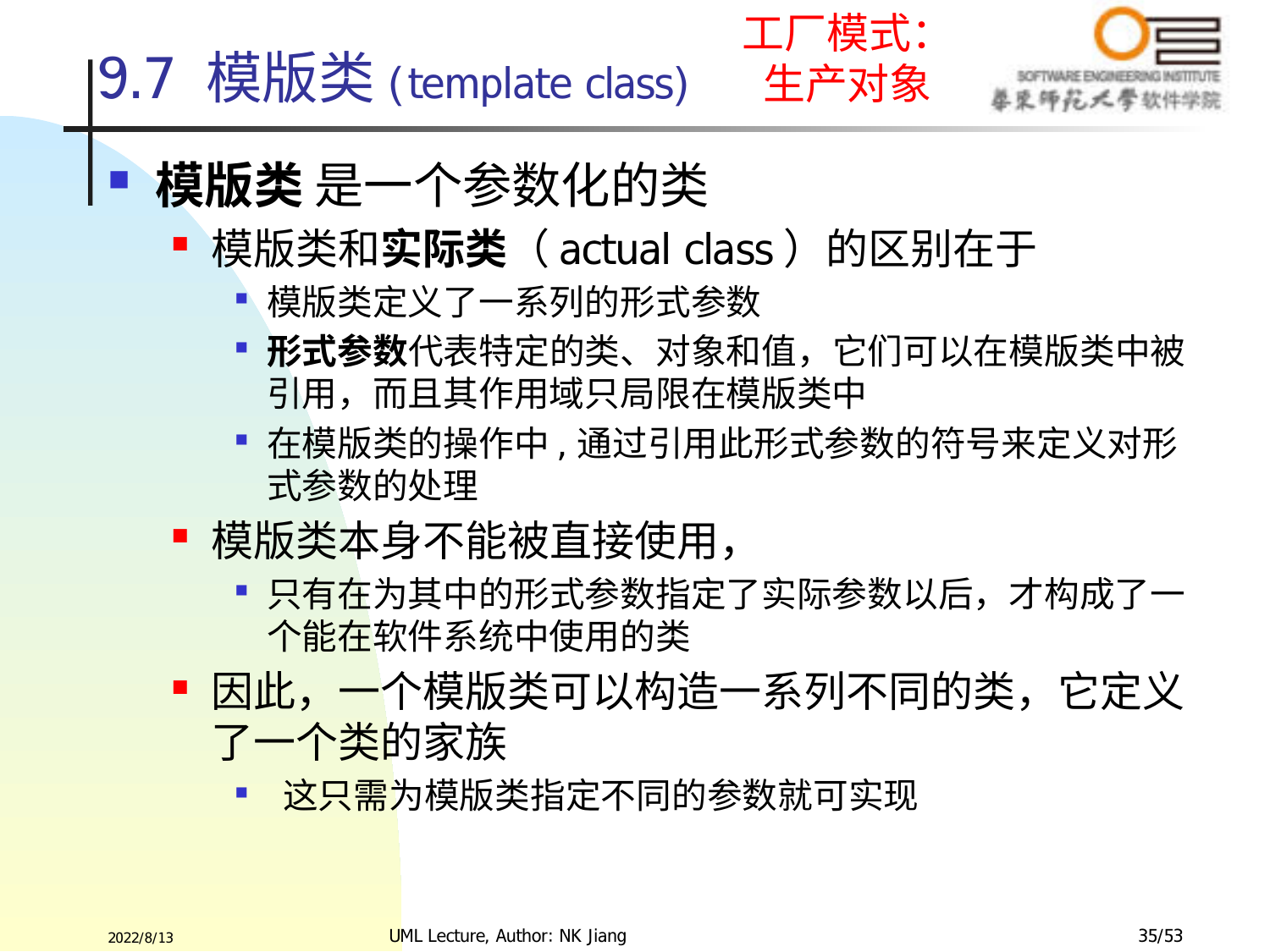

工厂模式：生产对象
# 9.7 模版类(template class)
模版类 是一个参数化的类
模版类和实际类（actual class）的区别在于
模版类定义了一系列的形式参数
形式参数代表特定的类、对象和值，它们可以在模版类中被引用，而且其作用域只局限在模版类中
在模版类的操作中,通过引用此形式参数的符号来定义对形式参数的处理
模版类本身不能被直接使用，
只有在为其中的形式参数指定了实际参数以后，才构成了一个能在软件系统中使用的类
因此，一个模版类可以构造一系列不同的类，它定义了一个类的家族
 这只需为模版类指定不同的参数就可实现
2022/8/13
UML Lecture, Author: NK Jiang
35/53